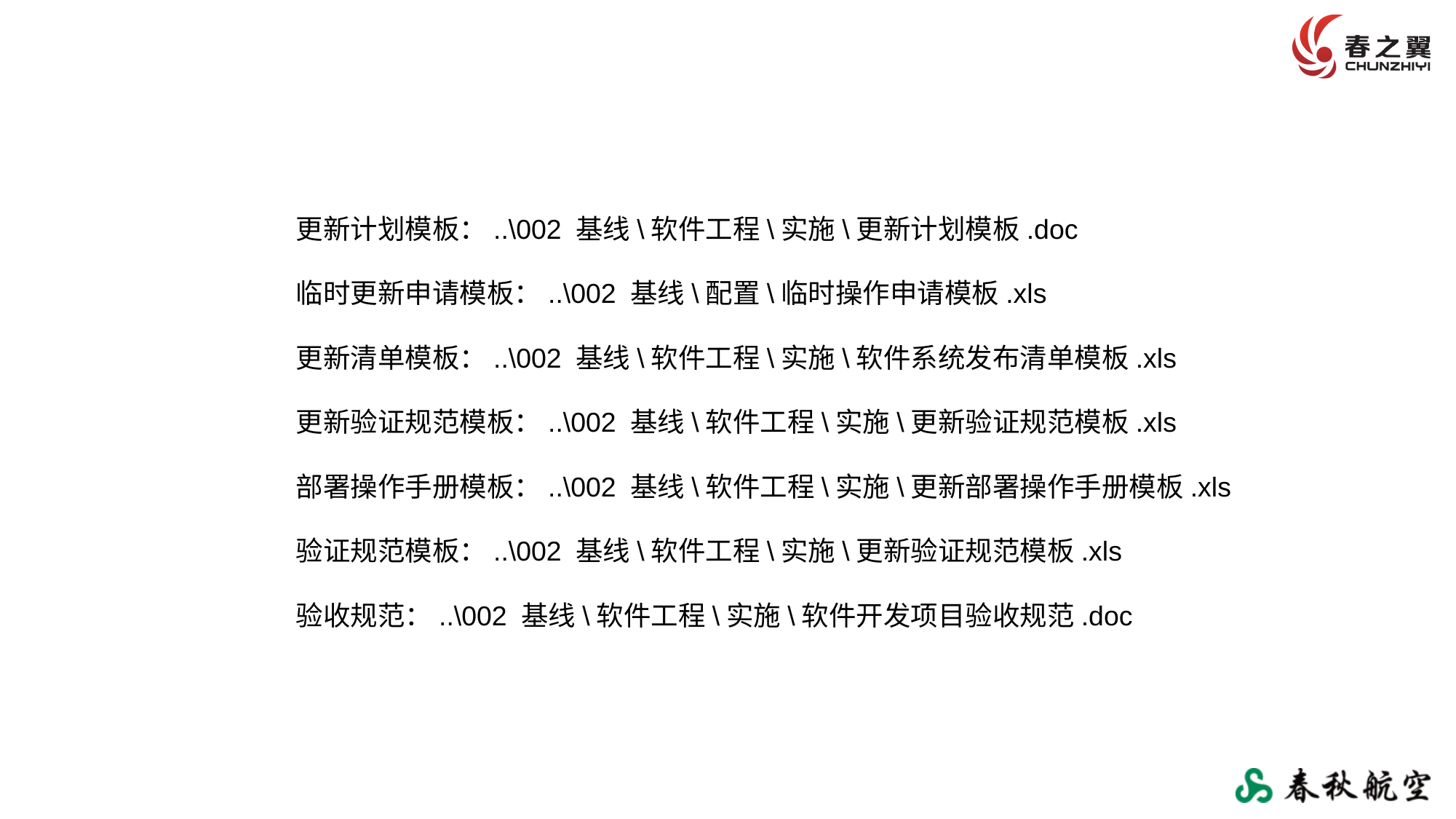

更新计划模板：..\002 基线\软件工程\实施\更新计划模板.doc
临时更新申请模板：..\002 基线\配置\临时操作申请模板.xls
更新清单模板：..\002 基线\软件工程\实施\软件系统发布清单模板.xls
更新验证规范模板：..\002 基线\软件工程\实施\更新验证规范模板.xls
部署操作手册模板：..\002 基线\软件工程\实施\更新部署操作手册模板.xls
验证规范模板：..\002 基线\软件工程\实施\更新验证规范模板.xls
验收规范：..\002 基线\软件工程\实施\软件开发项目验收规范.doc